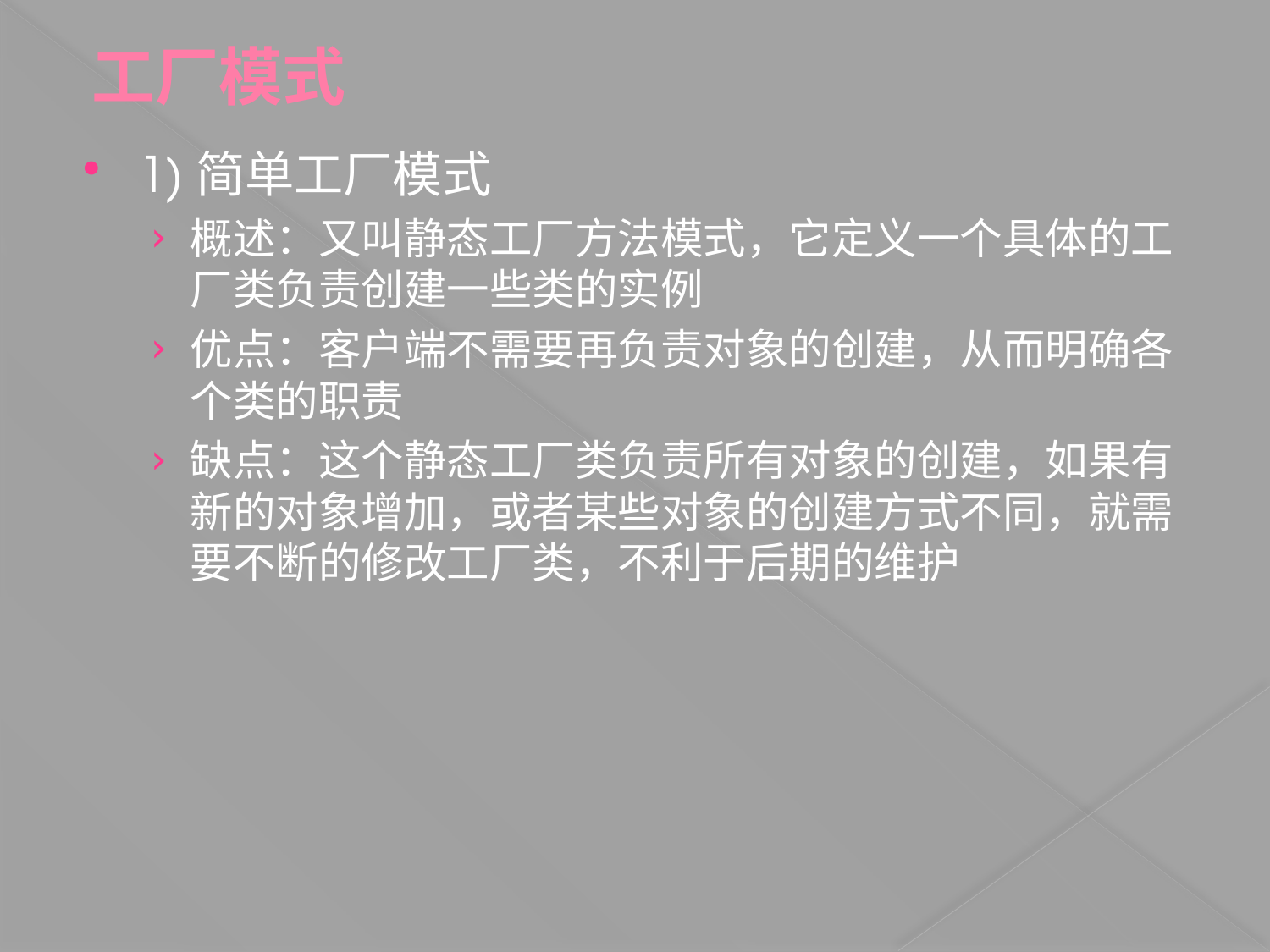

# 工厂模式
1)简单工厂模式
概述：又叫静态工厂方法模式，它定义一个具体的工厂类负责创建一些类的实例
优点：客户端不需要再负责对象的创建，从而明确各个类的职责
缺点：这个静态工厂类负责所有对象的创建，如果有新的对象增加，或者某些对象的创建方式不同，就需要不断的修改工厂类，不利于后期的维护